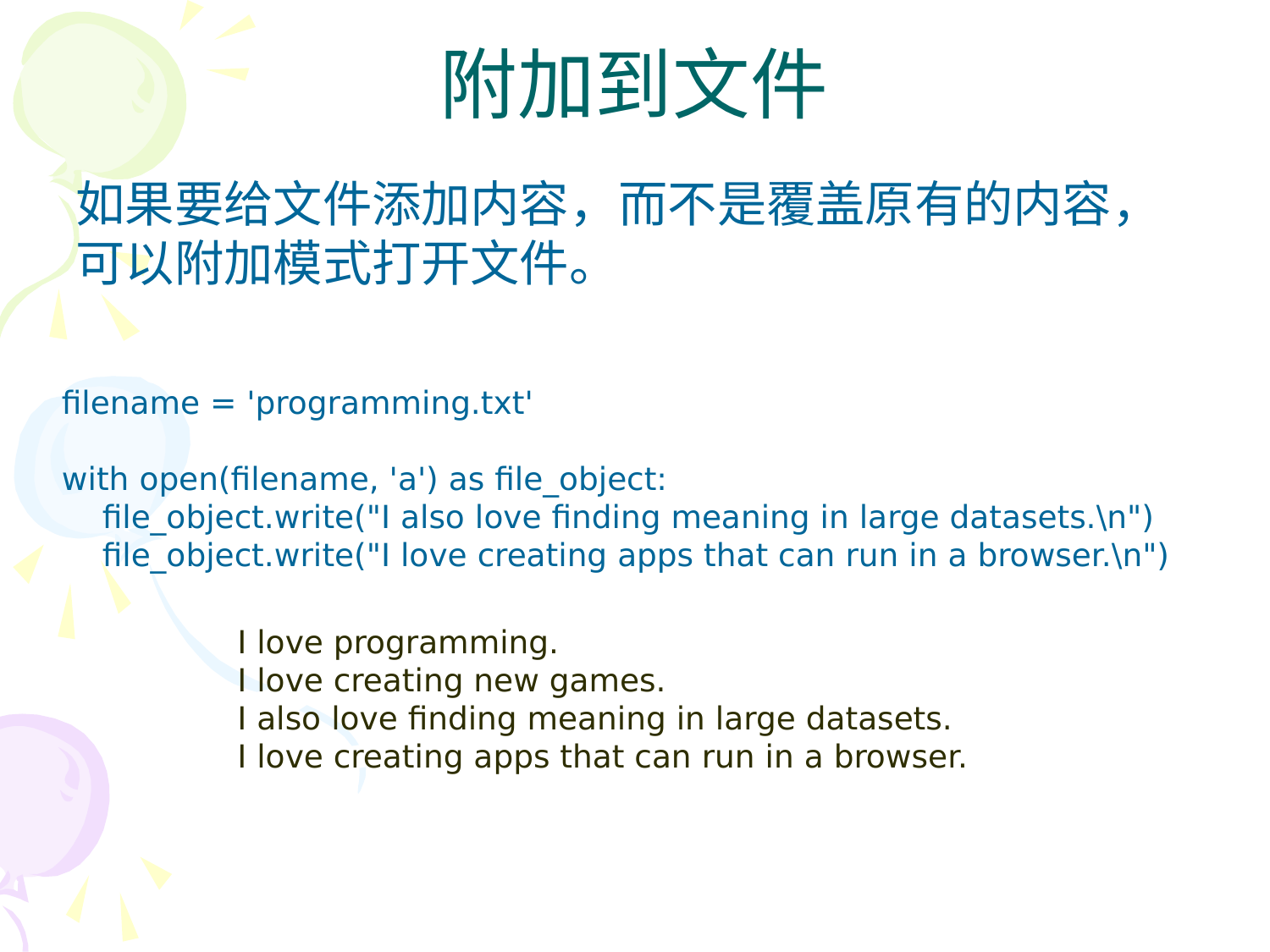

# 附加到文件
如果要给文件添加内容，而不是覆盖原有的内容，可以附加模式打开文件。
filename = 'programming.txt'

with open(filename, 'a') as file_object:
    file_object.write("I also love finding meaning in large datasets.\n")
    file_object.write("I love creating apps that can run in a browser.\n")
I love programming.
I love creating new games.
I also love finding meaning in large datasets.
I love creating apps that can run in a browser.